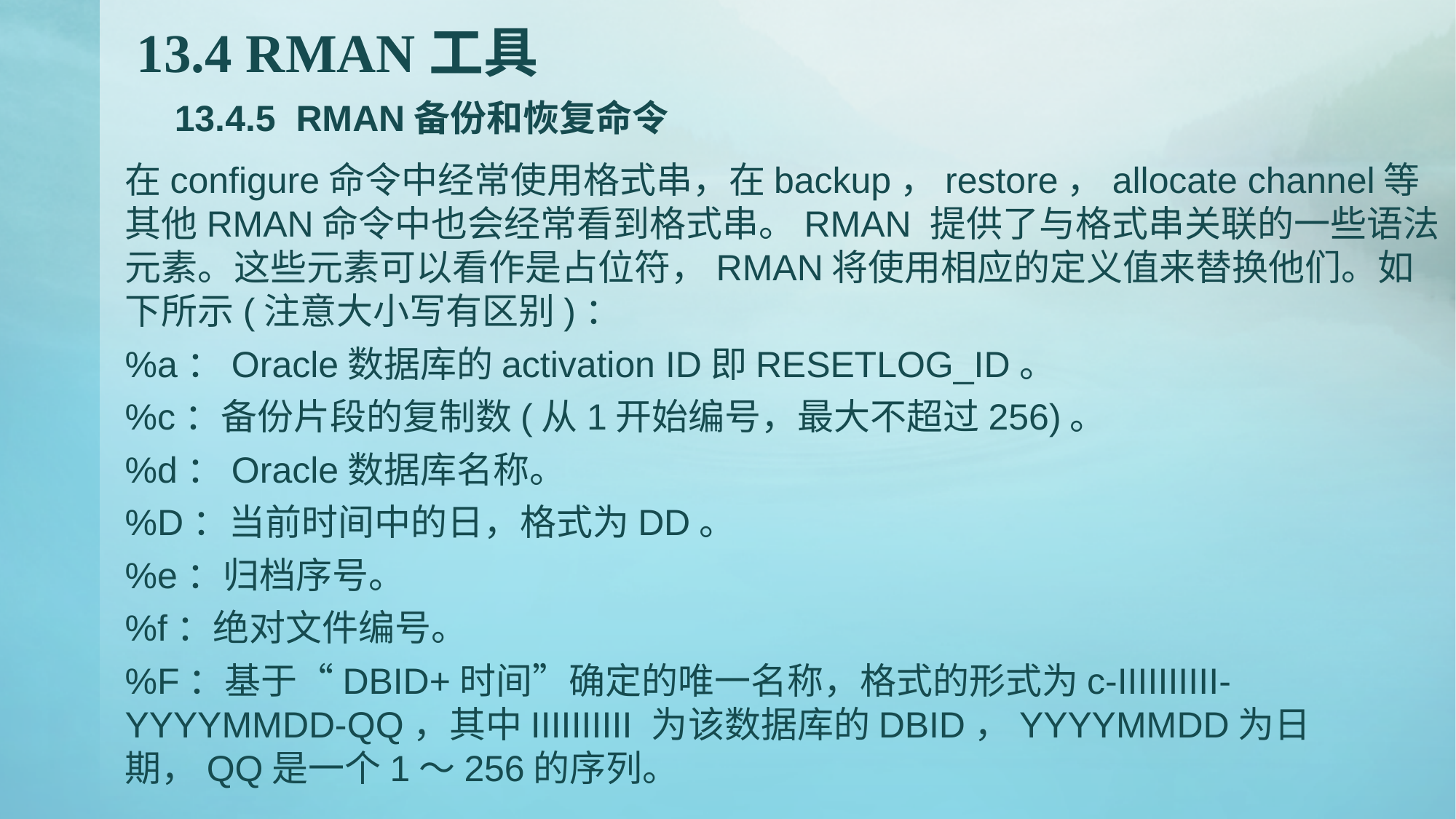

# 13.4 RMAN工具 13.4.5  RMAN备份和恢复命令
在configure命令中经常使用格式串，在backup，restore，allocate channel等其他RMAN命令中也会经常看到格式串。RMAN 提供了与格式串关联的一些语法元素。这些元素可以看作是占位符，RMAN将使用相应的定义值来替换他们。如下所示(注意大小写有区别)：
%a：Oracle数据库的activation ID即RESETLOG_ID。
%c：备份片段的复制数(从1开始编号，最大不超过256)。
%d：Oracle数据库名称。
%D：当前时间中的日，格式为DD。
%e：归档序号。
%f：绝对文件编号。
%F：基于“DBID+时间”确定的唯一名称，格式的形式为c-IIIIIIIIII-YYYYMMDD-QQ，其中IIIIIIIIII 为该数据库的DBID，YYYYMMDD为日期，QQ是一个1～256的序列。